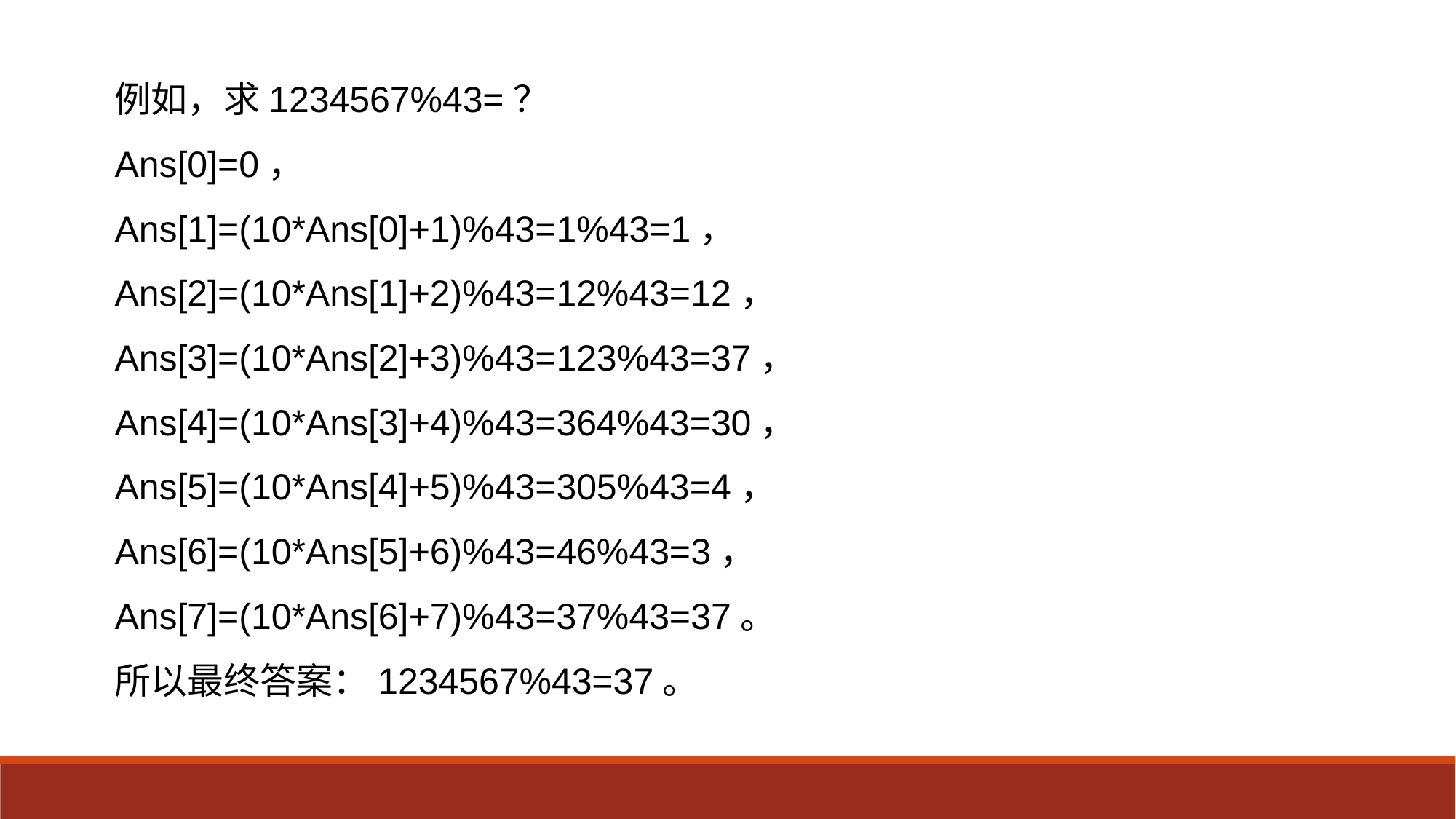

例如，求1234567%43=？
Ans[0]=0，
Ans[1]=(10*Ans[0]+1)%43=1%43=1，
Ans[2]=(10*Ans[1]+2)%43=12%43=12，
Ans[3]=(10*Ans[2]+3)%43=123%43=37，
Ans[4]=(10*Ans[3]+4)%43=364%43=30，
Ans[5]=(10*Ans[4]+5)%43=305%43=4，
Ans[6]=(10*Ans[5]+6)%43=46%43=3，
Ans[7]=(10*Ans[6]+7)%43=37%43=37。
所以最终答案：1234567%43=37。